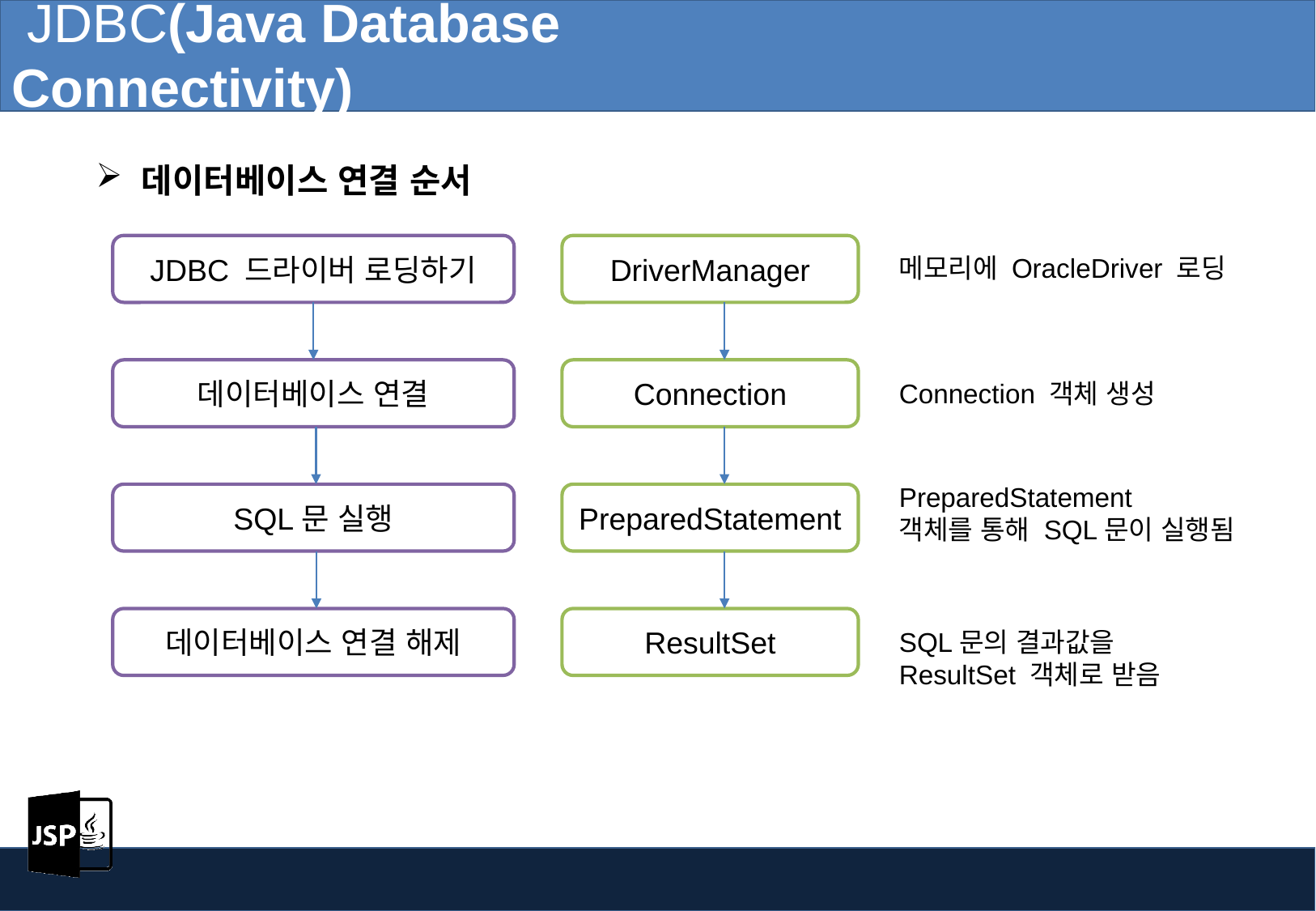

JDBC(Java Database Connectivity)
데이터베이스 연결 순서
JDBC 드라이버 로딩하기
DriverManager
메모리에 OracleDriver 로딩
데이터베이스 연결
Connection
Connection 객체 생성
PreparedStatement
객체를 통해 SQL문이 실행됨
SQL문 실행
PreparedStatement
데이터베이스 연결 해제
ResultSet
SQL문의 결과값을 ResultSet 객체로 받음